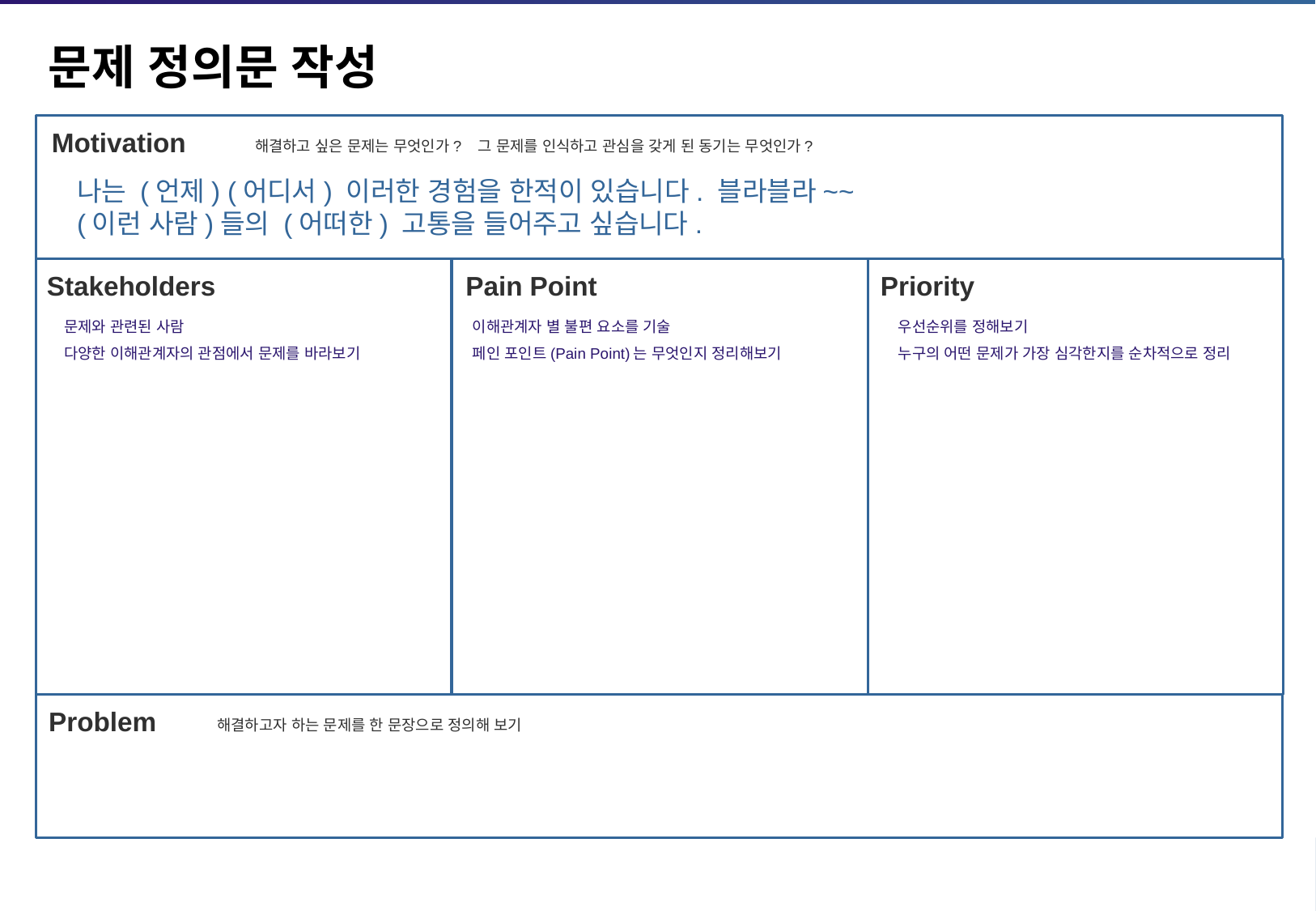

# 문제 정의문 작성

Motivation
해결하고 싶은 문제는 무엇인가?   그 문제를 인식하고 관심을 갖게 된 동기는 무엇인가?
나는 (언제) (어디서) 이러한 경험을 한적이 있습니다. 블라블라~~
(이런 사람)들의 (어떠한) 고통을 들어주고 싶습니다.

Stakeholders
Pain Point
Priority
문제와 관련된 사람
다양한 이해관계자의 관점에서 문제를 바라보기
이해관계자 별 불편 요소를 기술
페인 포인트(Pain Point)는 무엇인지 정리해보기
우선순위를 정해보기
누구의 어떤 문제가 가장 심각한지를 순차적으로 정리

Problem
해결하고자 하는 문제를 한 문장으로 정의해 보기